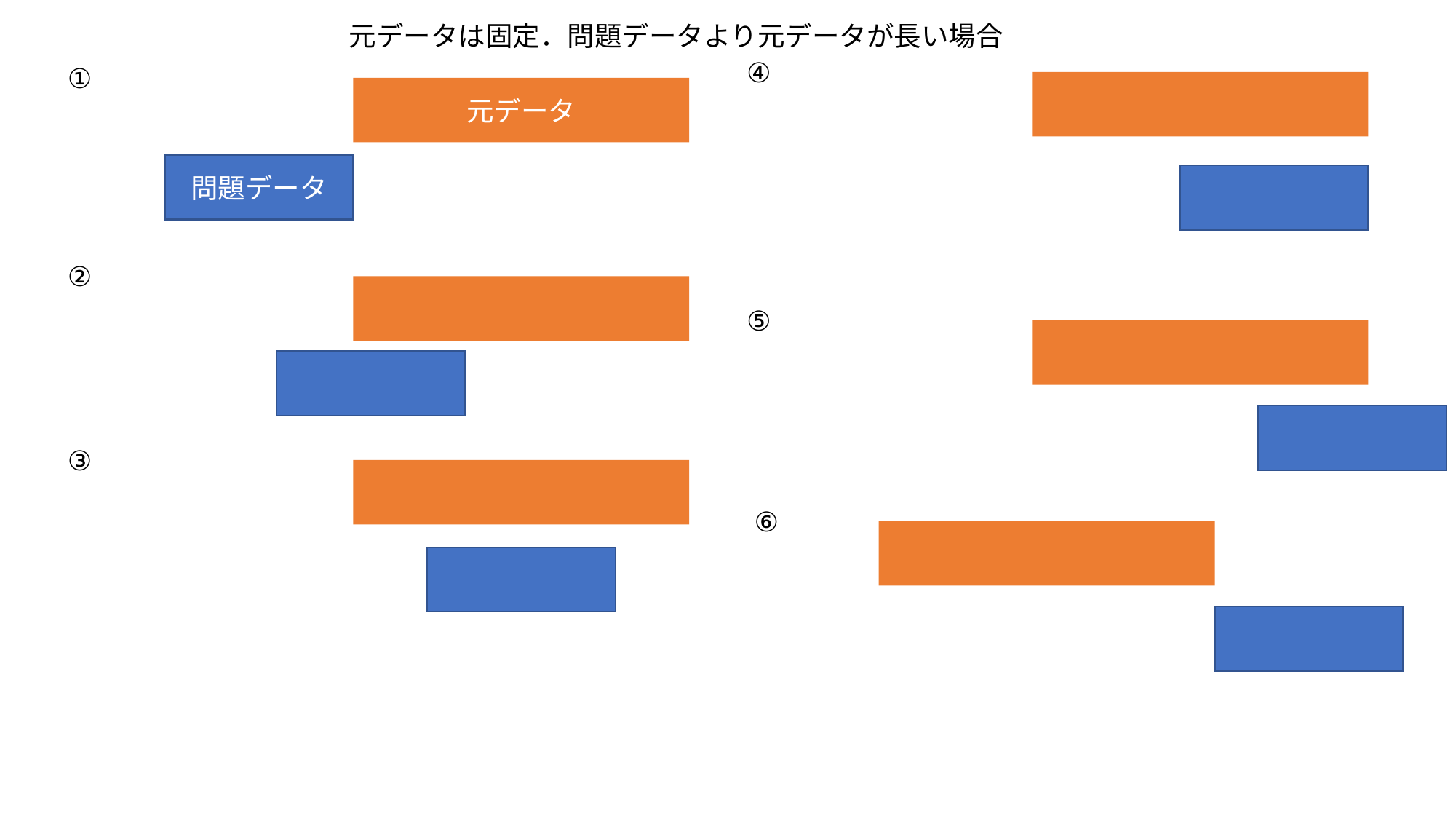

元データは固定．問題データより元データが長い場合
④
①

元データ
問題データ

②

⑤

③

⑥